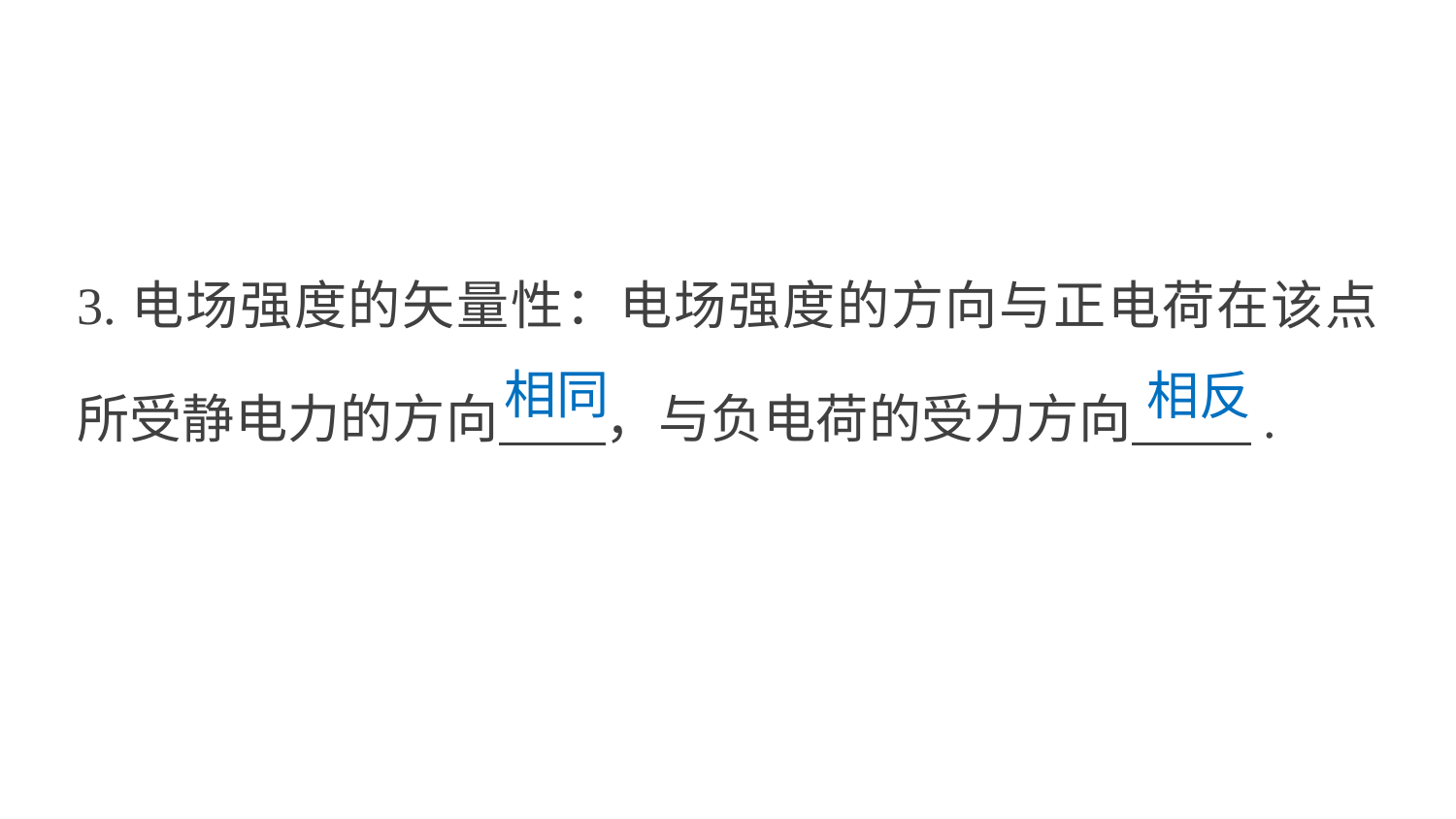

3.电场强度的矢量性：电场强度的方向与正电荷在该点所受静电力的方向         ，与负电荷的受力方向          .
相同
相反